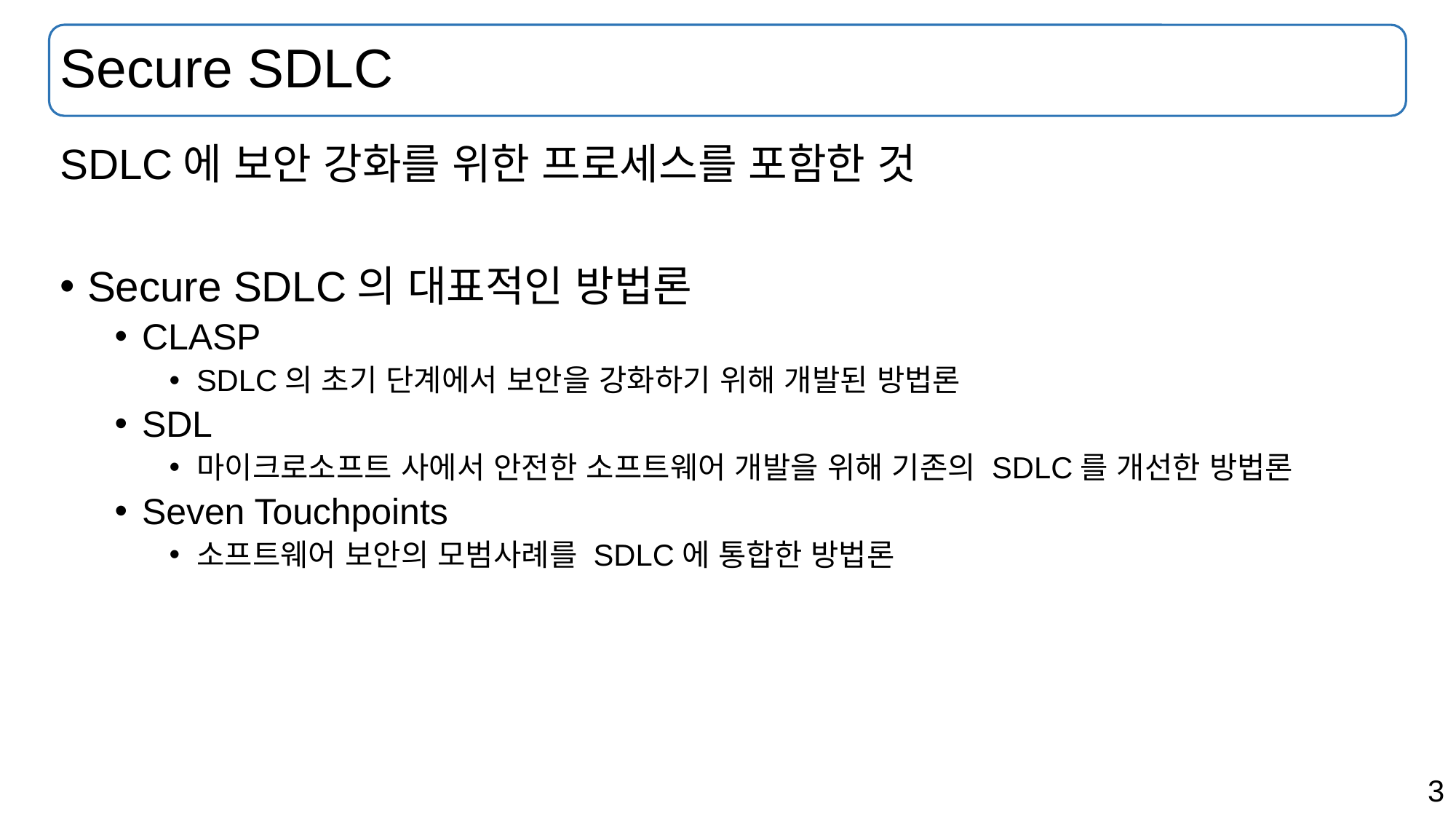

# Secure SDLC
SDLC에 보안 강화를 위한 프로세스를 포함한 것

Secure SDLC의 대표적인 방법론
CLASP
SDLC의 초기 단계에서 보안을 강화하기 위해 개발된 방법론
SDL
마이크로소프트 사에서 안전한 소프트웨어 개발을 위해 기존의 SDLC를 개선한 방법론
Seven Touchpoints
소프트웨어 보안의 모범사례를 SDLC에 통합한 방법론